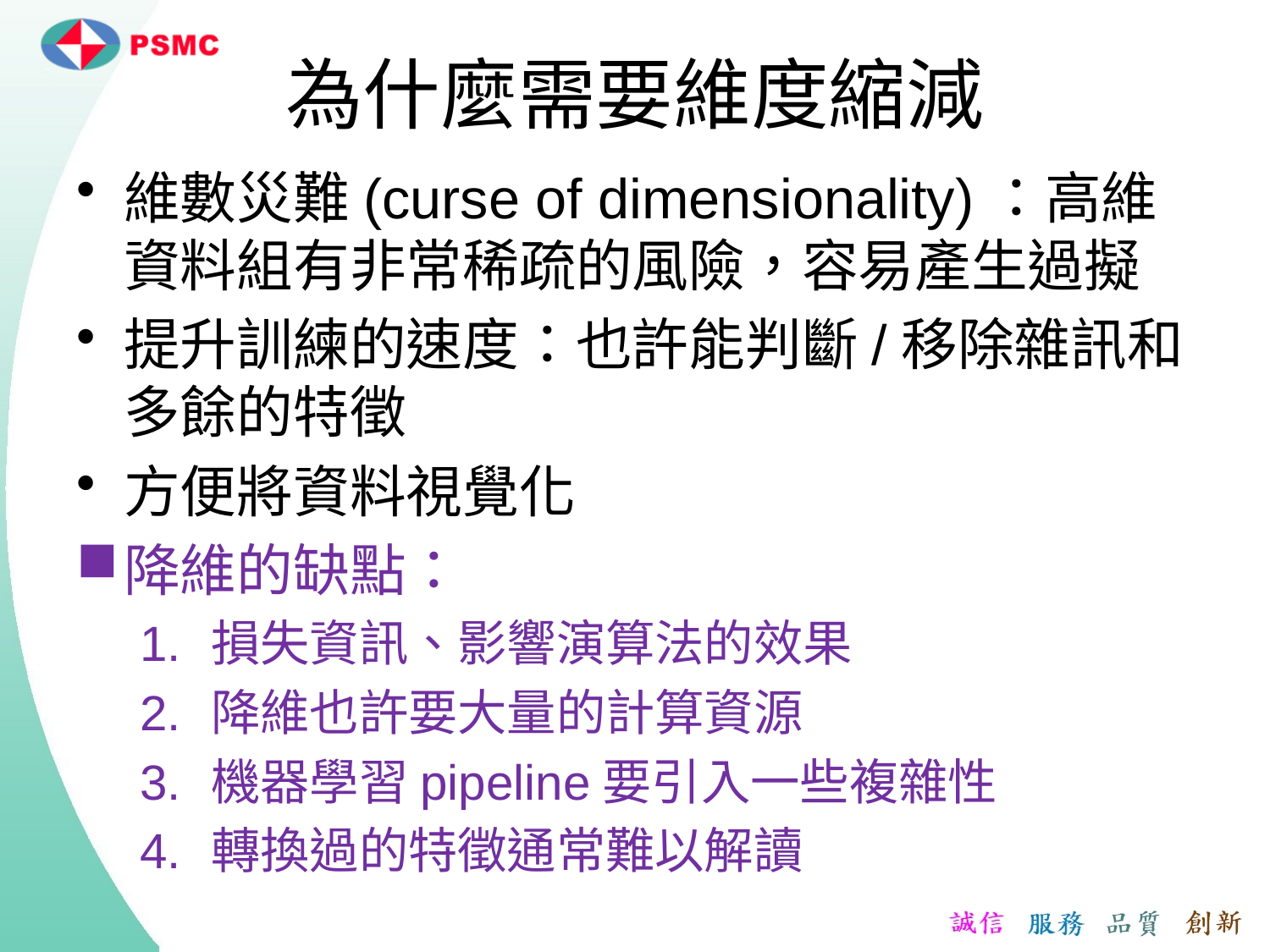

# 為什麼需要維度縮減
維數災難(curse of dimensionality)：高維資料組有非常稀疏的風險，容易產生過擬
提升訓練的速度：也許能判斷/移除雜訊和多餘的特徵
方便將資料視覺化
降維的缺點：
損失資訊、影響演算法的效果
降維也許要大量的計算資源
機器學習pipeline要引入一些複雜性
轉換過的特徵通常難以解讀